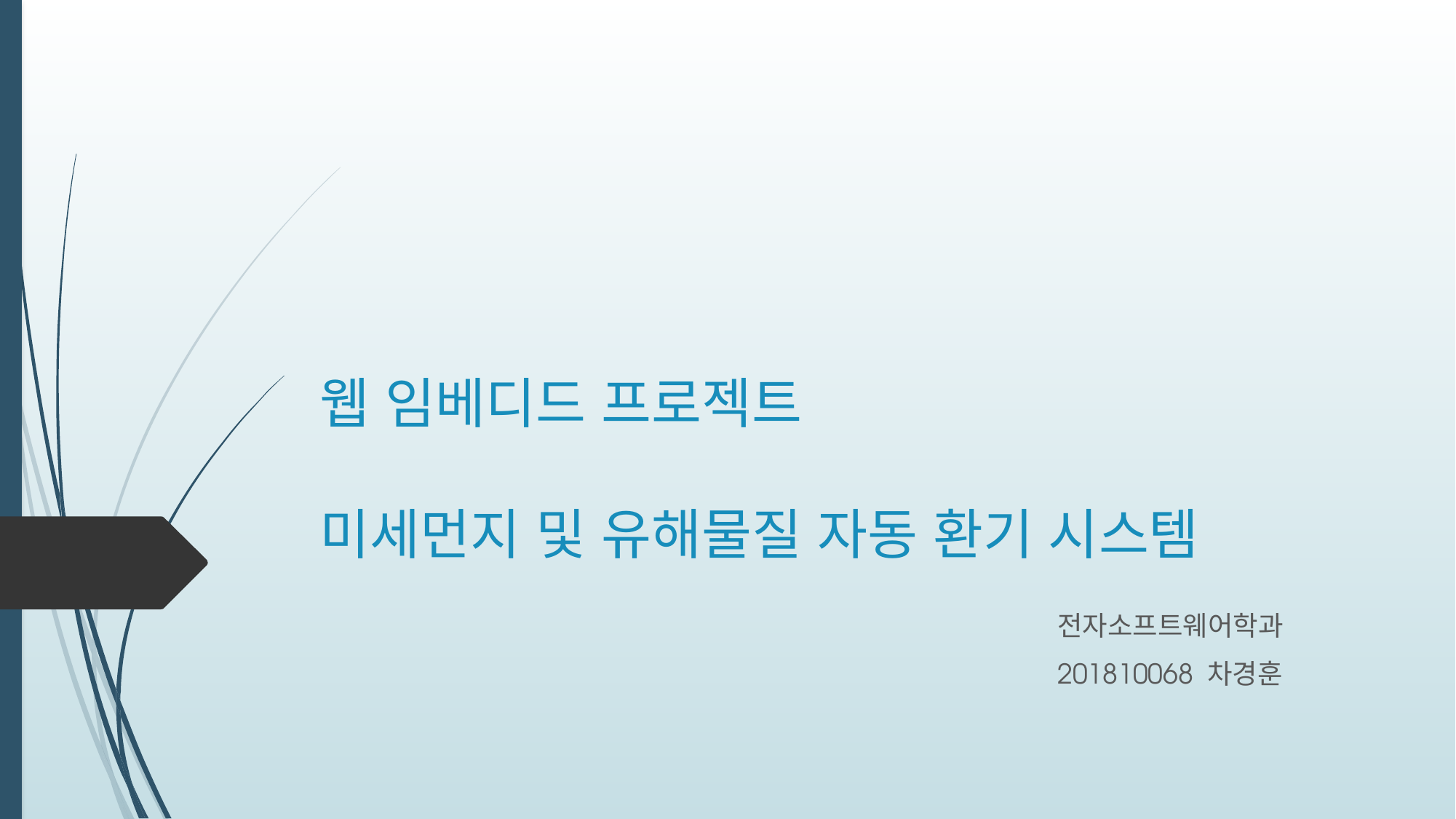

# 웹 임베디드 프로젝트 미세먼지 및 유해물질 자동 환기 시스템
전자소프트웨어학과
201810068 차경훈